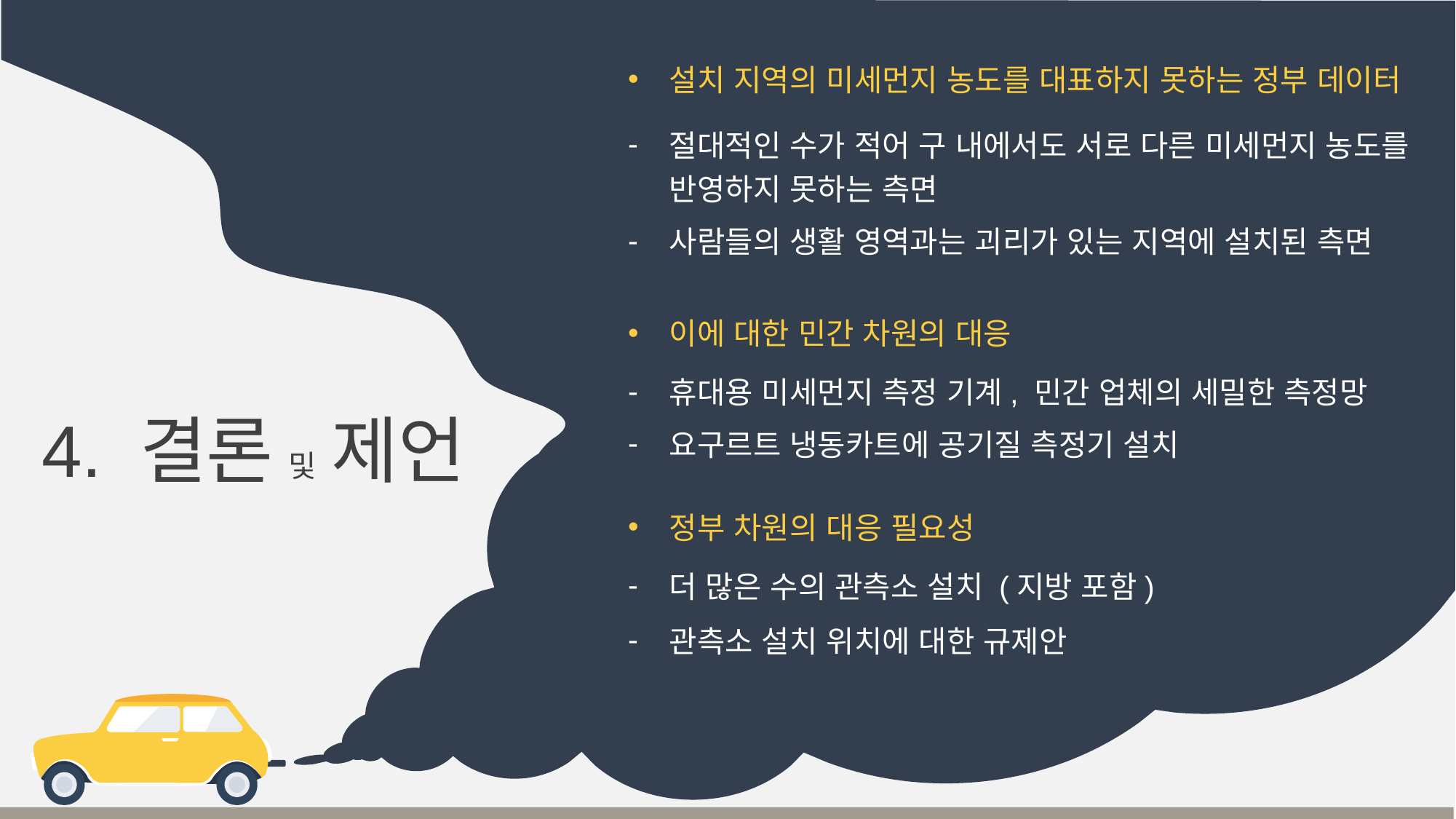

설치 지역의 미세먼지 농도를 대표하지 못하는 정부 데이터
절대적인 수가 적어 구 내에서도 서로 다른 미세먼지 농도를
반영하지 못하는 측면
사람들의 생활 영역과는 괴리가 있는 지역에 설치된 측면

이에 대한 민간 차원의 대응
4. 결론 및 제언
휴대용 미세먼지 측정 기계, 민간 업체의 세밀한 측정망
요구르트 냉동카트에 공기질 측정기 설치
정부 차원의 대응 필요성
더 많은 수의 관측소 설치 (지방 포함)
관측소 설치 위치에 대한 규제안